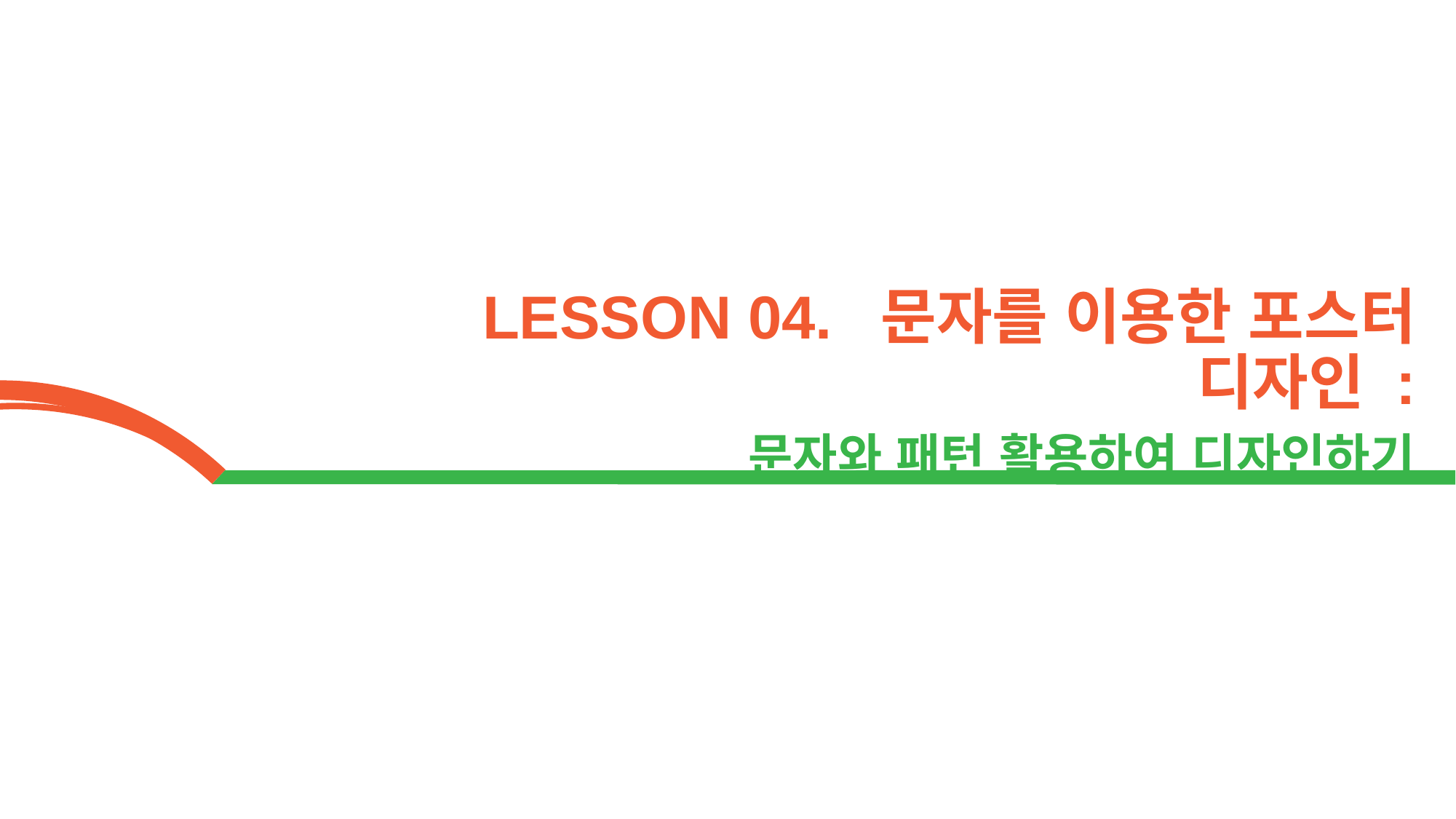

LESSON 04.  문자를 이용한 포스터 디자인 :
문자와 패턴 활용하여 디자인하기